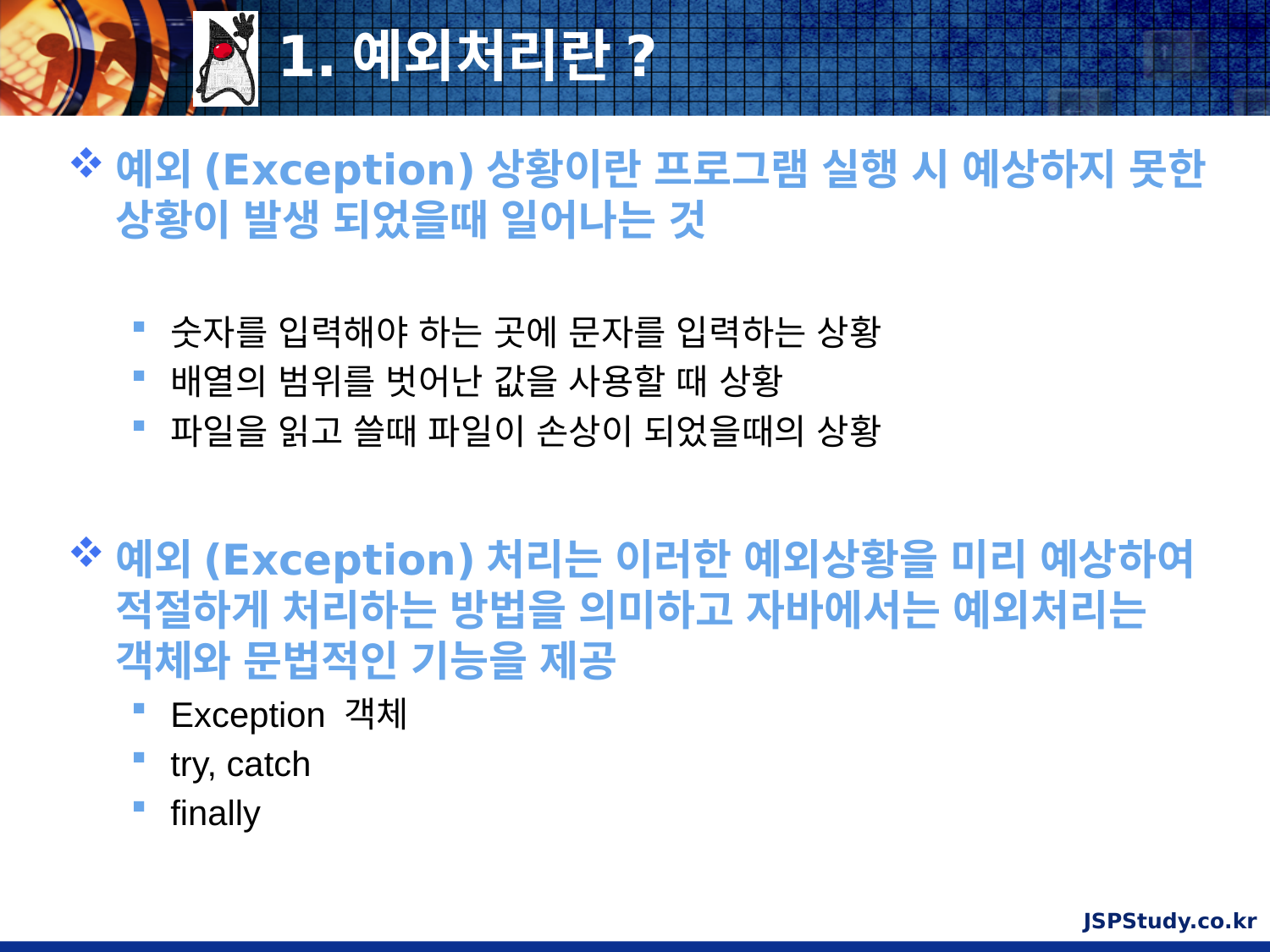

# 1.예외처리란?
예외(Exception)상황이란 프로그램 실행 시 예상하지 못한 상황이 발생 되었을때 일어나는 것

숫자를 입력해야 하는 곳에 문자를 입력하는 상황
배열의 범위를 벗어난 값을 사용할 때 상황
파일을 읽고 쓸때 파일이 손상이 되었을때의 상황

예외(Exception)처리는 이러한 예외상황을 미리 예상하여 적절하게 처리하는 방법을 의미하고 자바에서는 예외처리는 객체와 문법적인 기능을 제공
Exception 객체
try, catch
finally

JSPStudy.co.kr